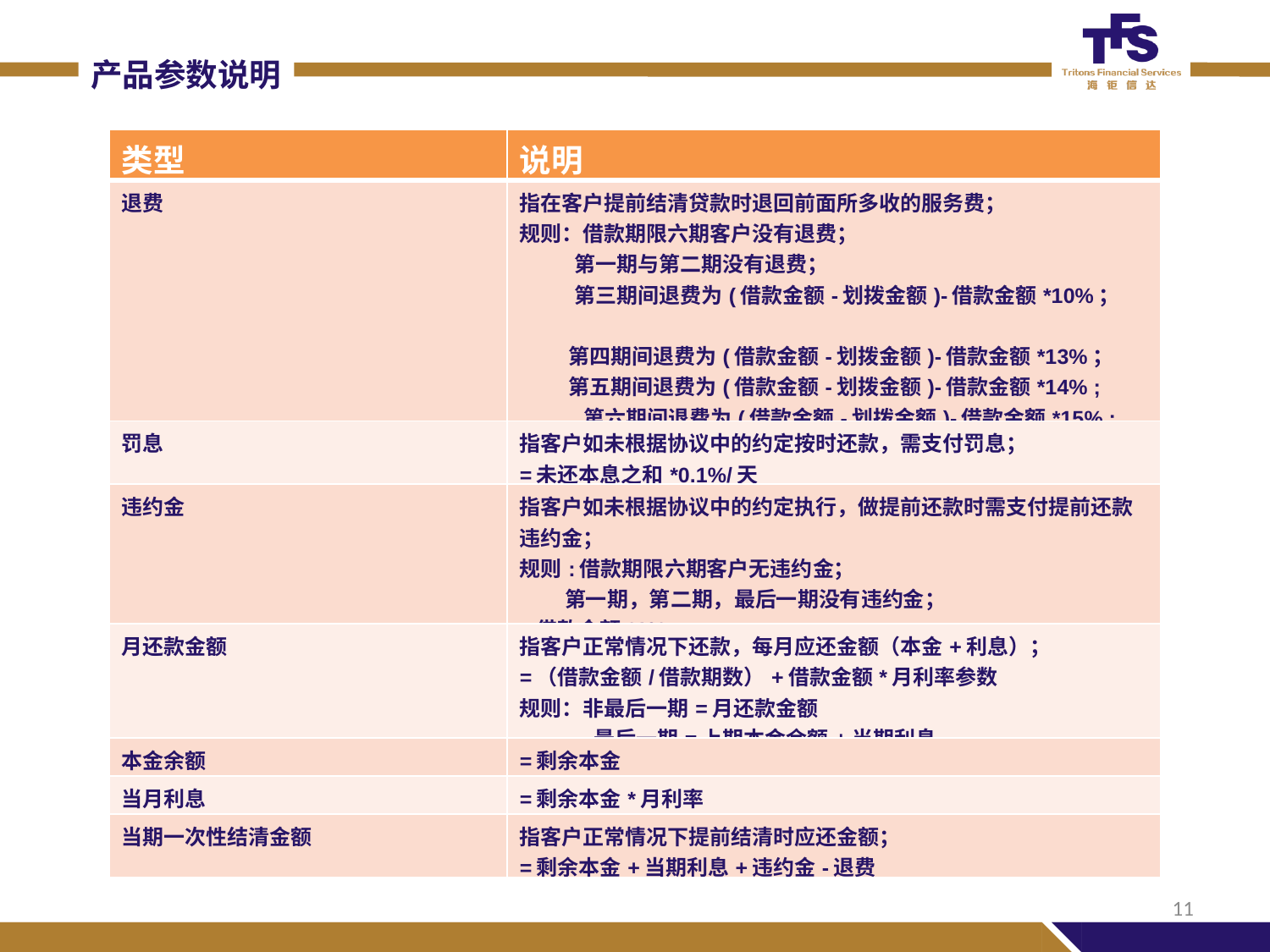

产品参数说明
| 类型 | 说明 |
| --- | --- |
| 退费 | 指在客户提前结清贷款时退回前面所多收的服务费； 规则：借款期限六期客户没有退费； 第一期与第二期没有退费； 第三期间退费为(借款金额-划拨金额)-借款金额\*10%； 第四期间退费为(借款金额-划拨金额)-借款金额\*13%； 第五期间退费为(借款金额-划拨金额)-借款金额\*14% ; 第六期间退费为(借款金额-划拨金额)-借款金额\*15% ; 依次类推，值为零或负时不在退费. |
| 罚息 | 指客户如未根据协议中的约定按时还款，需支付罚息； =未还本息之和\*0.1%/天 |
| 违约金 | 指客户如未根据协议中的约定执行，做提前还款时需支付提前还款违约金； 规则:借款期限六期客户无违约金； 第一期，第二期，最后一期没有违约金； =借款金额\*1% |
| 月还款金额 | 指客户正常情况下还款，每月应还金额（本金+利息）； =（借款金额/借款期数）+借款金额\*月利率参数 规则：非最后一期=月还款金额 最后一期=上期本金余额+当期利息 |
| 本金余额 | =剩余本金 |
| 当月利息 | =剩余本金\*月利率 |
| 当期一次性结清金额 | 指客户正常情况下提前结清时应还金额； =剩余本金+当期利息+违约金-退费 |
11